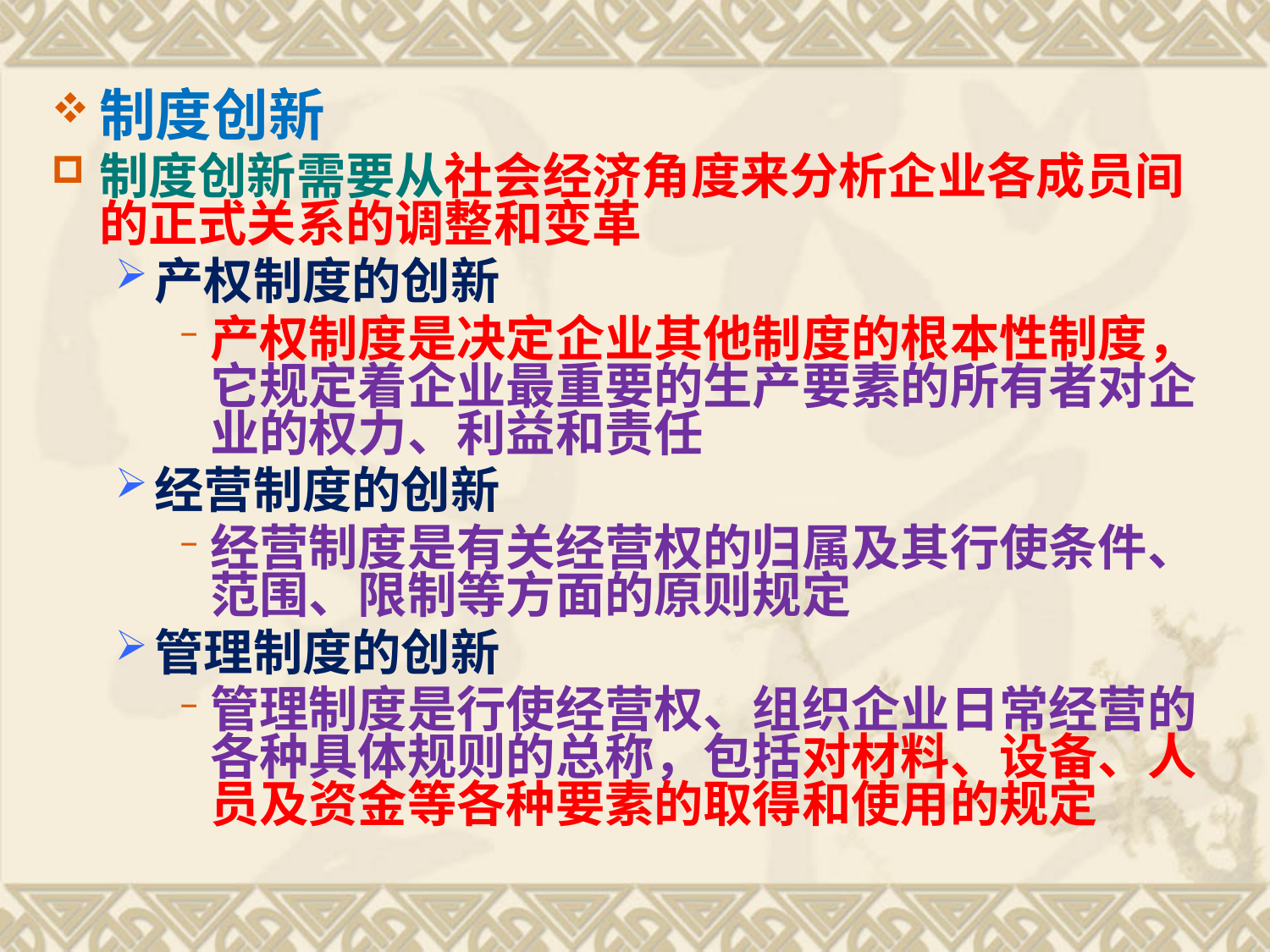

制度创新
制度创新需要从社会经济角度来分析企业各成员间的正式关系的调整和变革
产权制度的创新
产权制度是决定企业其他制度的根本性制度，它规定着企业最重要的生产要素的所有者对企业的权力、利益和责任
经营制度的创新
经营制度是有关经营权的归属及其行使条件、范围、限制等方面的原则规定
管理制度的创新
管理制度是行使经营权、组织企业日常经营的各种具体规则的总称，包括对材料、设备、人员及资金等各种要素的取得和使用的规定